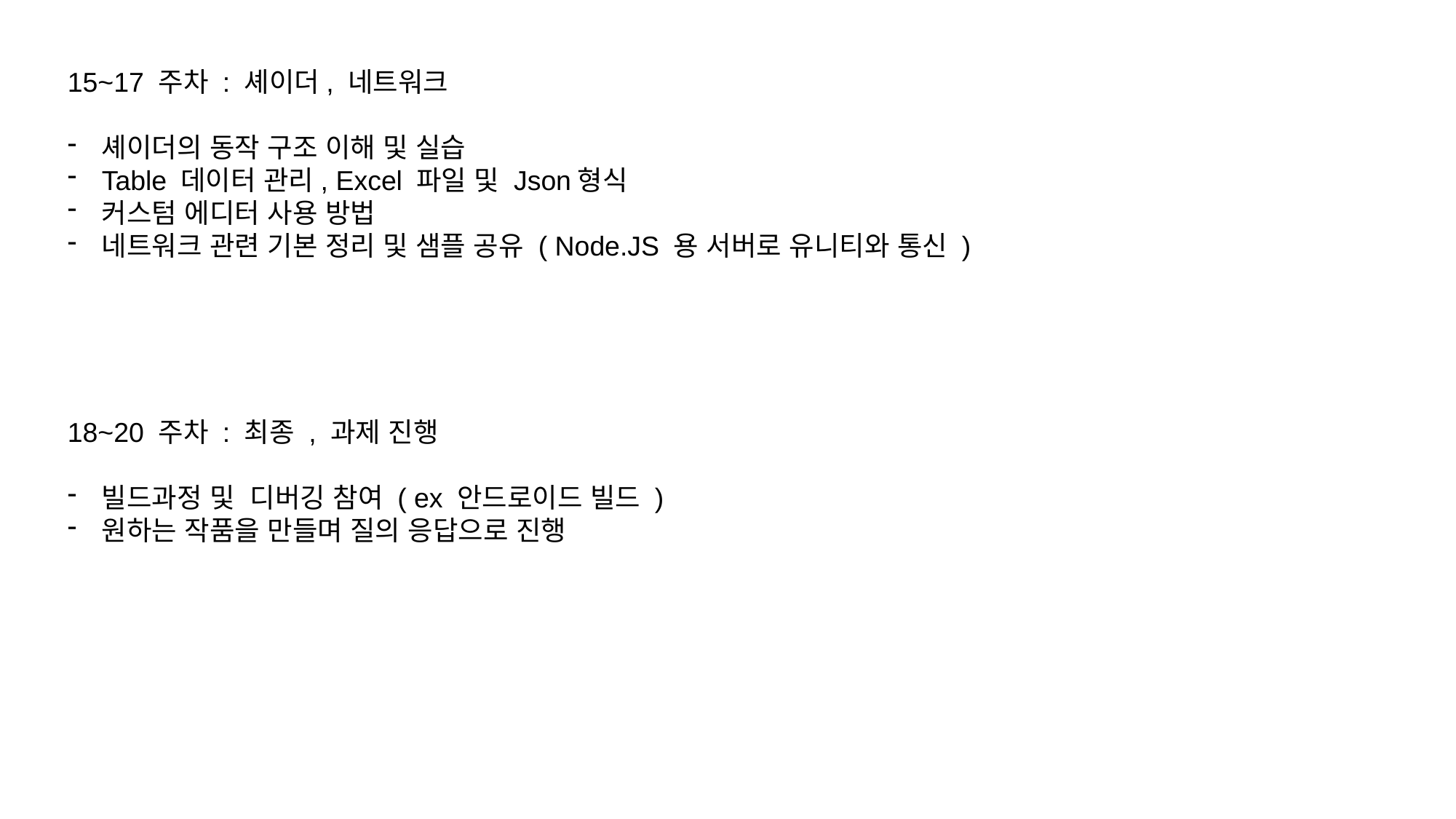

15~17 주차 : 셰이더, 네트워크

셰이더의 동작 구조 이해 및 실습
Table 데이터 관리, Excel 파일 및 Json형식
커스텀 에디터 사용 방법
네트워크 관련 기본 정리 및 샘플 공유 ( Node.JS 용 서버로 유니티와 통신 )

18~20 주차 : 최종 , 과제 진행

빌드과정 및  디버깅 참여 ( ex 안드로이드 빌드 )
원하는 작품을 만들며 질의 응답으로 진행